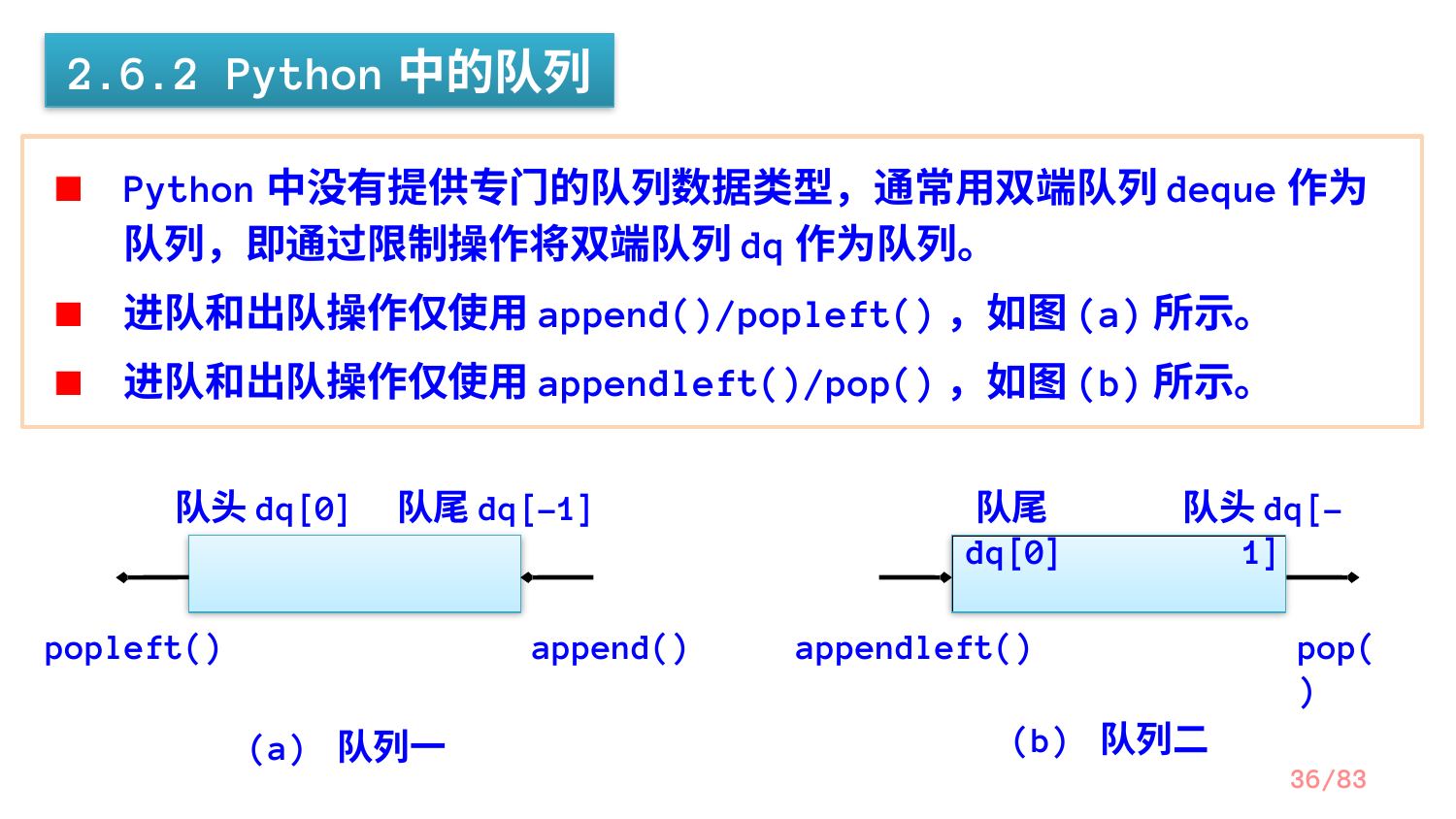

2.6.2 Python中的队列
Python中没有提供专门的队列数据类型，通常用双端队列deque作为队列，即通过限制操作将双端队列dq作为队列。
进队和出队操作仅使用append()/popleft()，如图(a)所示。
进队和出队操作仅使用appendleft()/pop()，如图(b)所示。
队头dq[0]
队尾dq[-1]

popleft()
append()
(a) 队列一
队尾dq[0]
队头dq[-1]

appendleft()
pop()
(b) 队列二
36/83